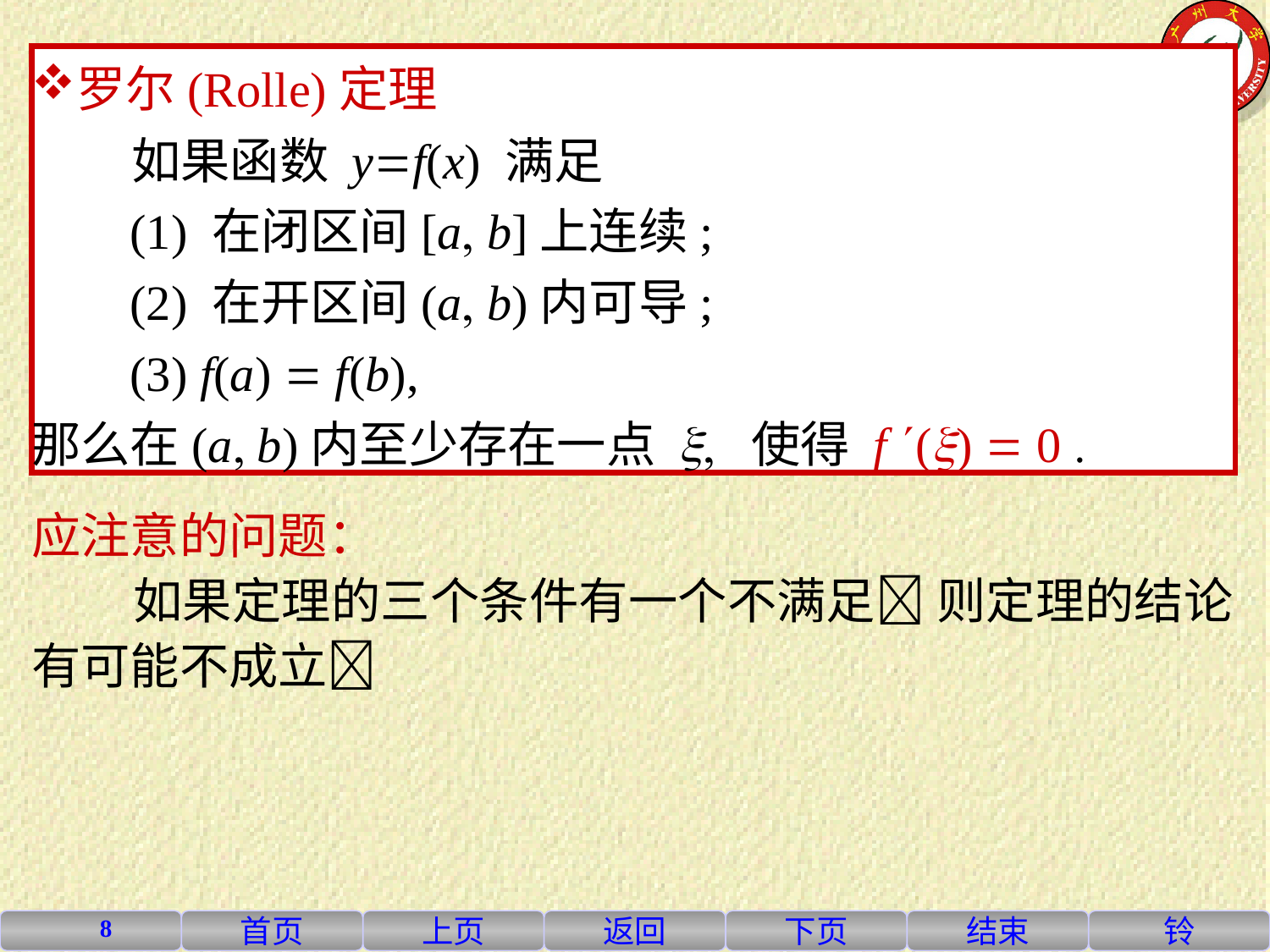

罗尔(Rolle)定理
        如果函数 y=f(x) 满足
        (1) 在闭区间[a, b]上连续;
        (2) 在开区间(a, b)内可导;
        (3) f(a) = f(b),
那么在(a, b)内至少存在一点 ξ,  使得 f ′(ξ) = 0 .
应注意的问题：
        如果定理的三个条件有一个不满足, 则定理的结论有可能不成立.

8